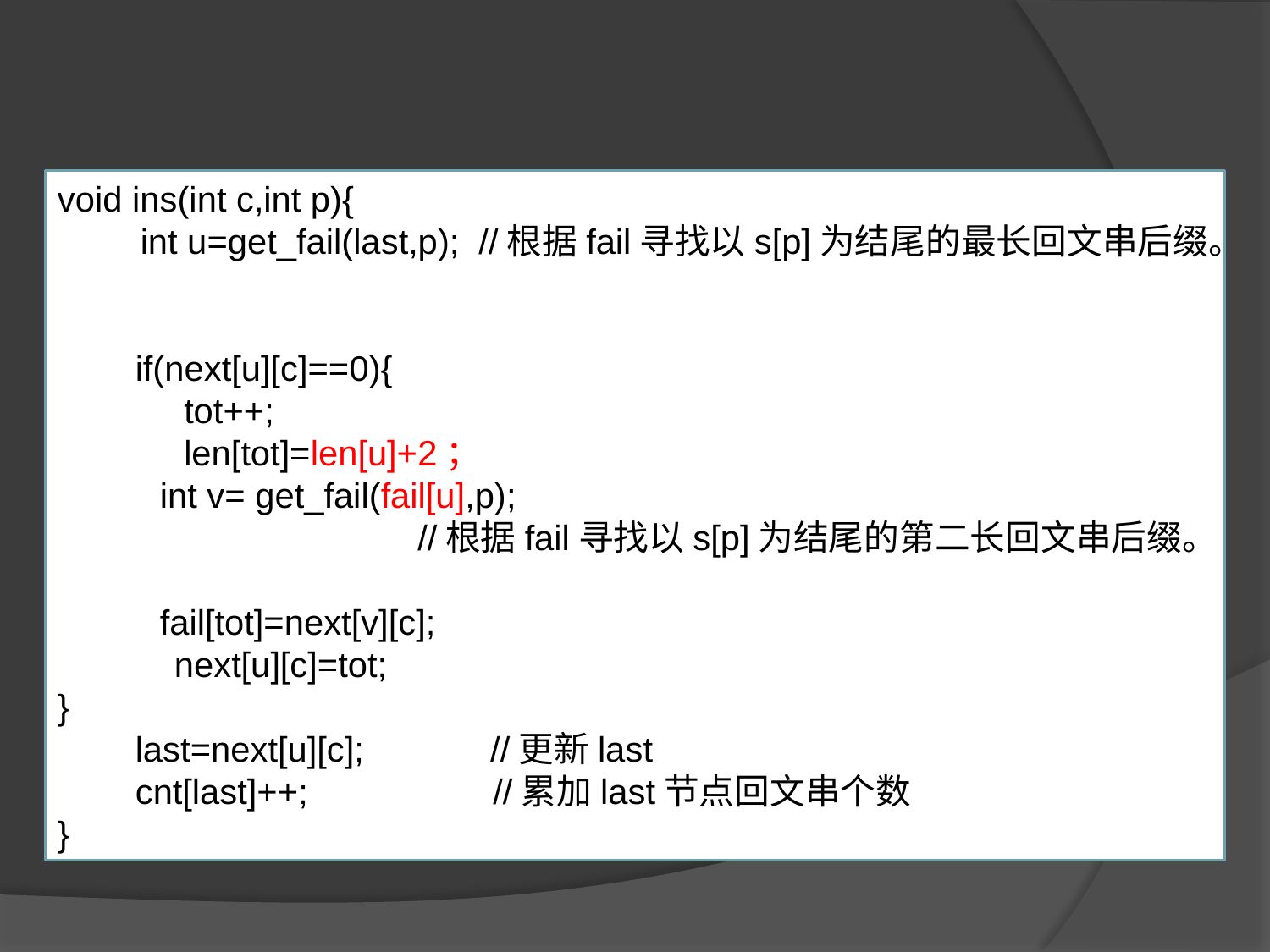

void ins(int c,int p){
        int u=get_fail(last,p);  //根据fail寻找以s[p]为结尾的最长回文串后缀。
        if(next[u][c]==0){
             tot++;
             len[tot]=len[u]+2；
            int v= get_fail(fail[u],p);
                                     //根据fail寻找以s[p]为结尾的第二长回文串后缀。
            fail[tot]=next[v][c];
            next[u][c]=tot;
}
        last=next[u][c];             //更新last
        cnt[last]++;                   //累加last节点回文串个数
}